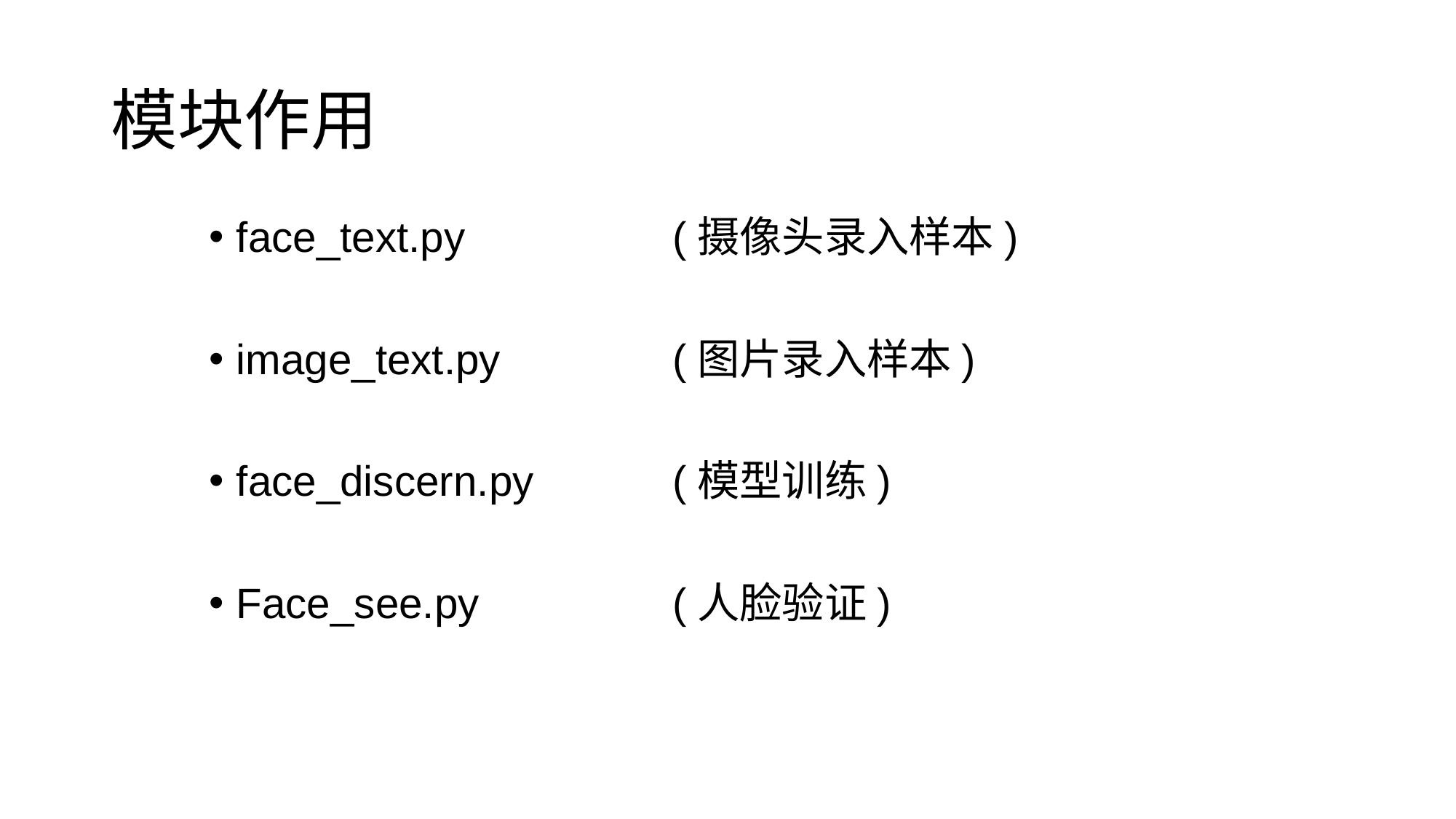

# 模块作用
face_text.py  	  	(摄像头录入样本)

image_text.py		(图片录入样本)

face_discern.py		(模型训练)

Face_see.py		(人脸验证)